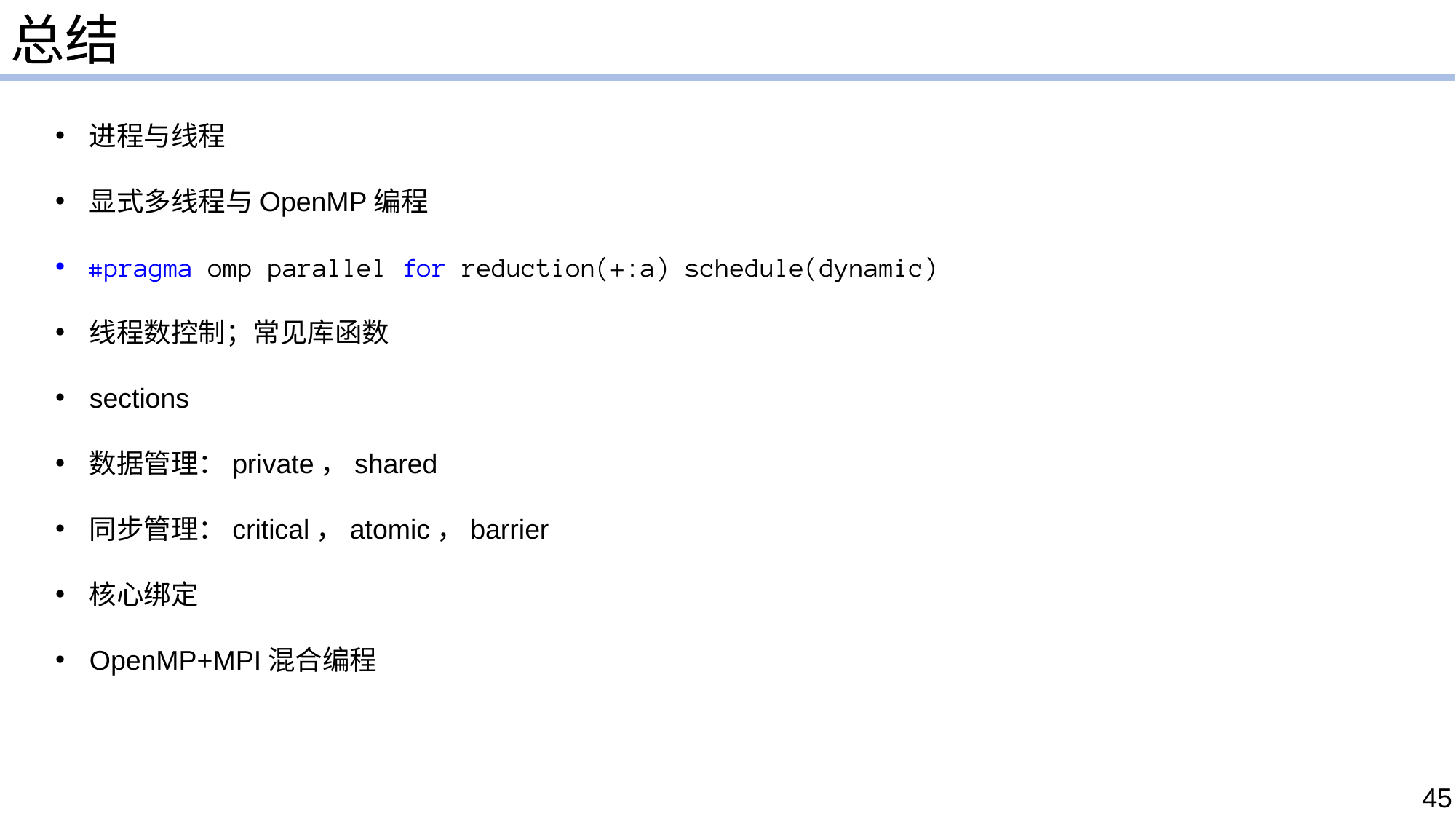

总结
进程与线程

显式多线程与OpenMP编程

#pragma omp parallel for reduction(+:a) schedule(dynamic)

线程数控制；常见库函数

sections

数据管理：private，shared

同步管理：critical，atomic，barrier

核心绑定

OpenMP+MPI混合编程
45